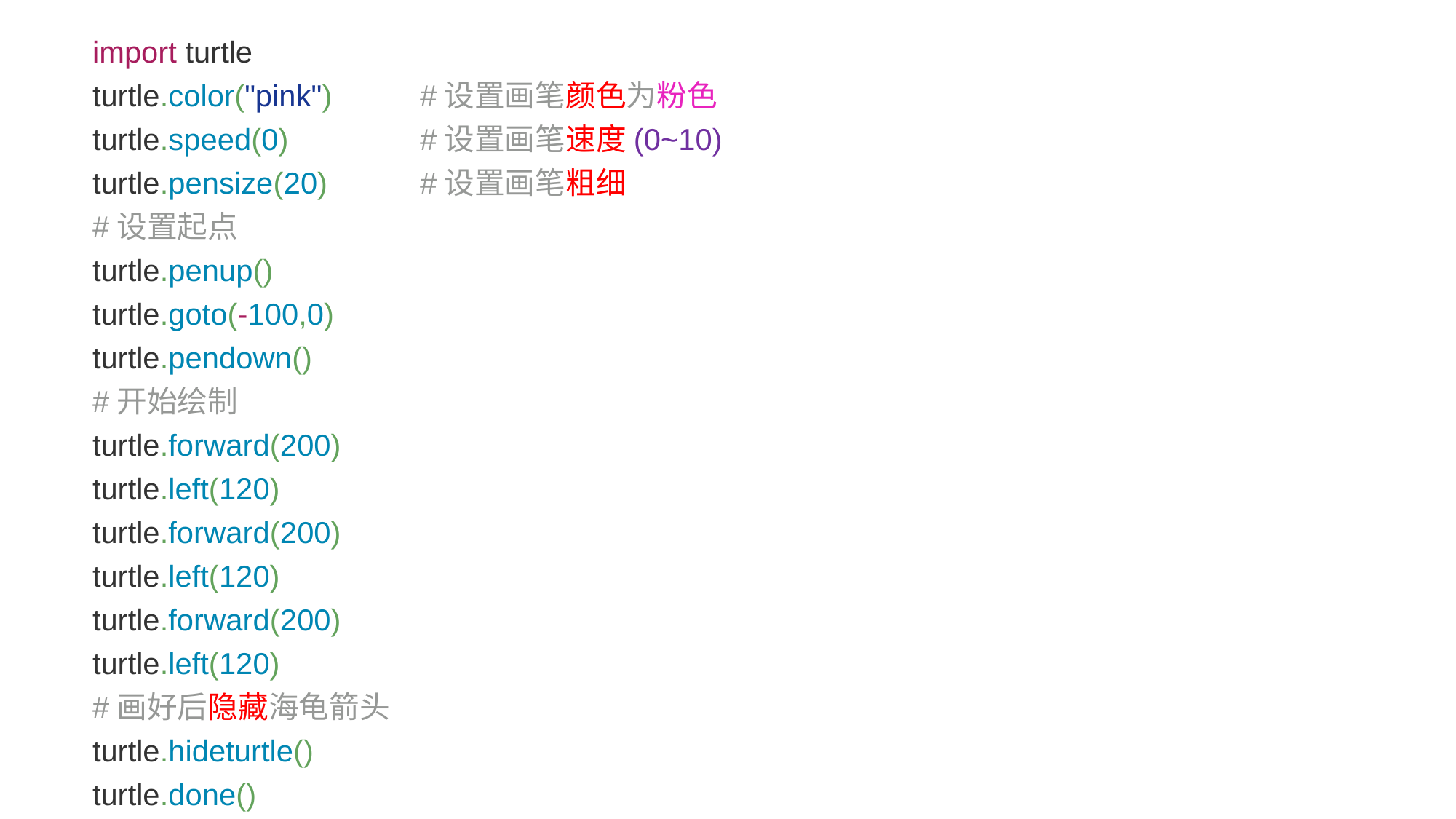

import turtle
turtle.color("pink")	#设置画笔颜色为粉色
turtle.speed(0)     	#设置画笔速度(0~10)
turtle.pensize(20)  	#设置画笔粗细
#设置起点
turtle.penup()
turtle.goto(-100,0)
turtle.pendown()
#开始绘制
turtle.forward(200)
turtle.left(120)
turtle.forward(200)
turtle.left(120)
turtle.forward(200)
turtle.left(120)
#画好后隐藏海龟箭头
turtle.hideturtle()
turtle.done()